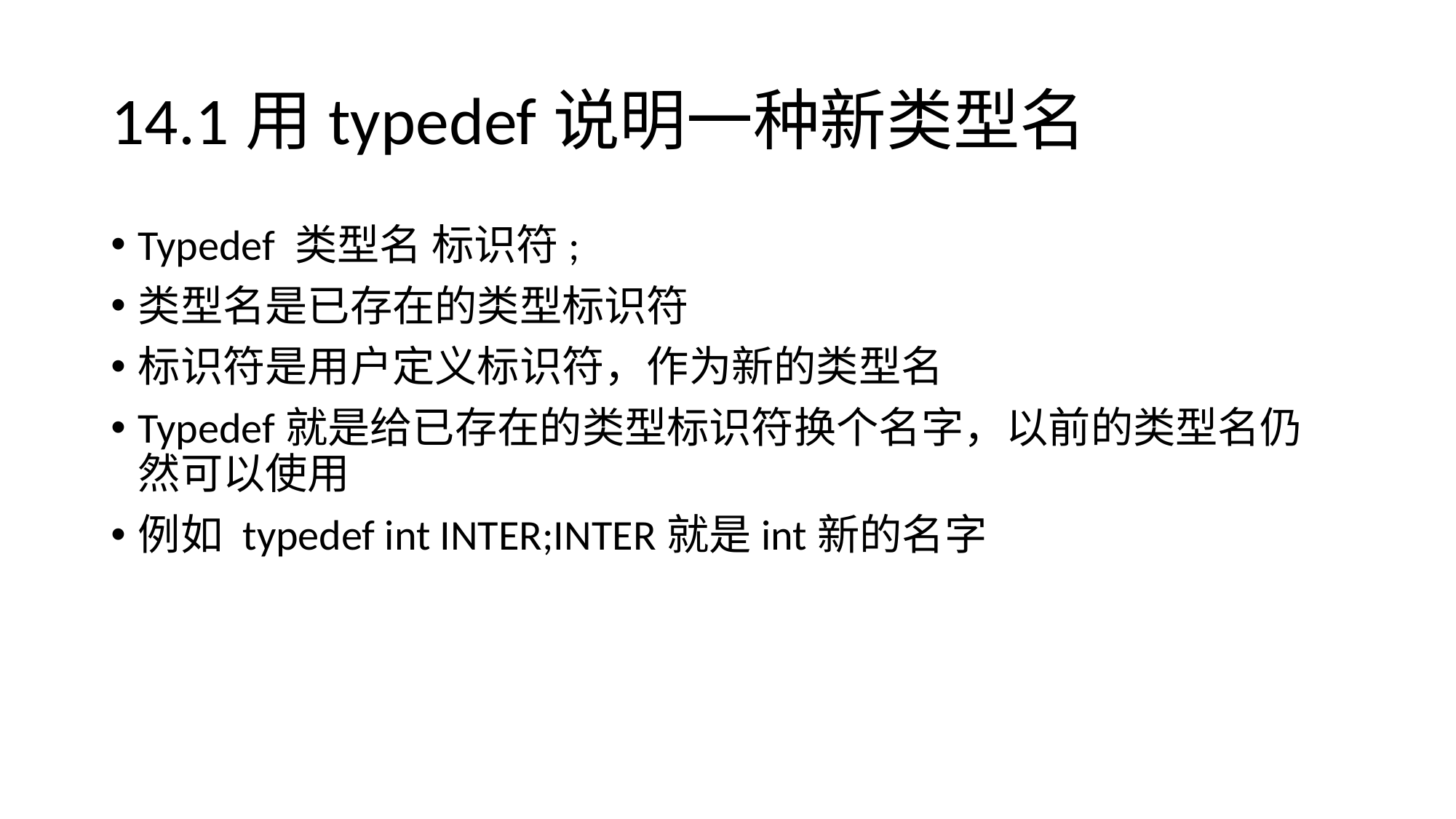

# 14.1用typedef说明一种新类型名
Typedef 类型名 标识符;
类型名是已存在的类型标识符
标识符是用户定义标识符，作为新的类型名
Typedef就是给已存在的类型标识符换个名字，以前的类型名仍然可以使用
例如 typedef int INTER;INTER就是int新的名字